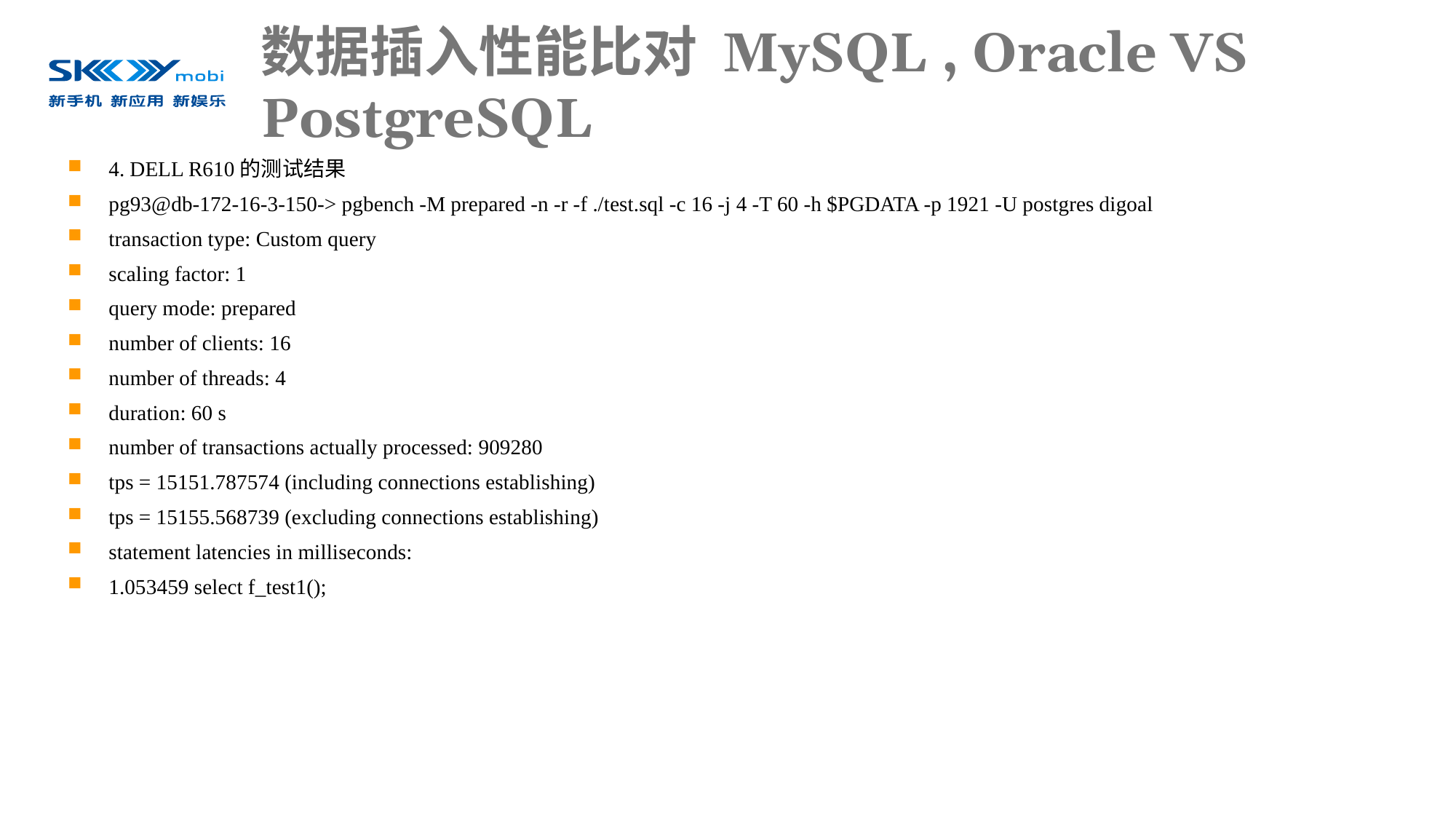

# 数据插入性能比对 MySQL , Oracle VS PostgreSQL
4. DELL R610的测试结果
pg93@db-172-16-3-150-> pgbench -M prepared -n -r -f ./test.sql -c 16 -j 4 -T 60 -h $PGDATA -p 1921 -U postgres digoal
transaction type: Custom query
scaling factor: 1
query mode: prepared
number of clients: 16
number of threads: 4
duration: 60 s
number of transactions actually processed: 909280
tps = 15151.787574 (including connections establishing)
tps = 15155.568739 (excluding connections establishing)
statement latencies in milliseconds:
1.053459 select f_test1();